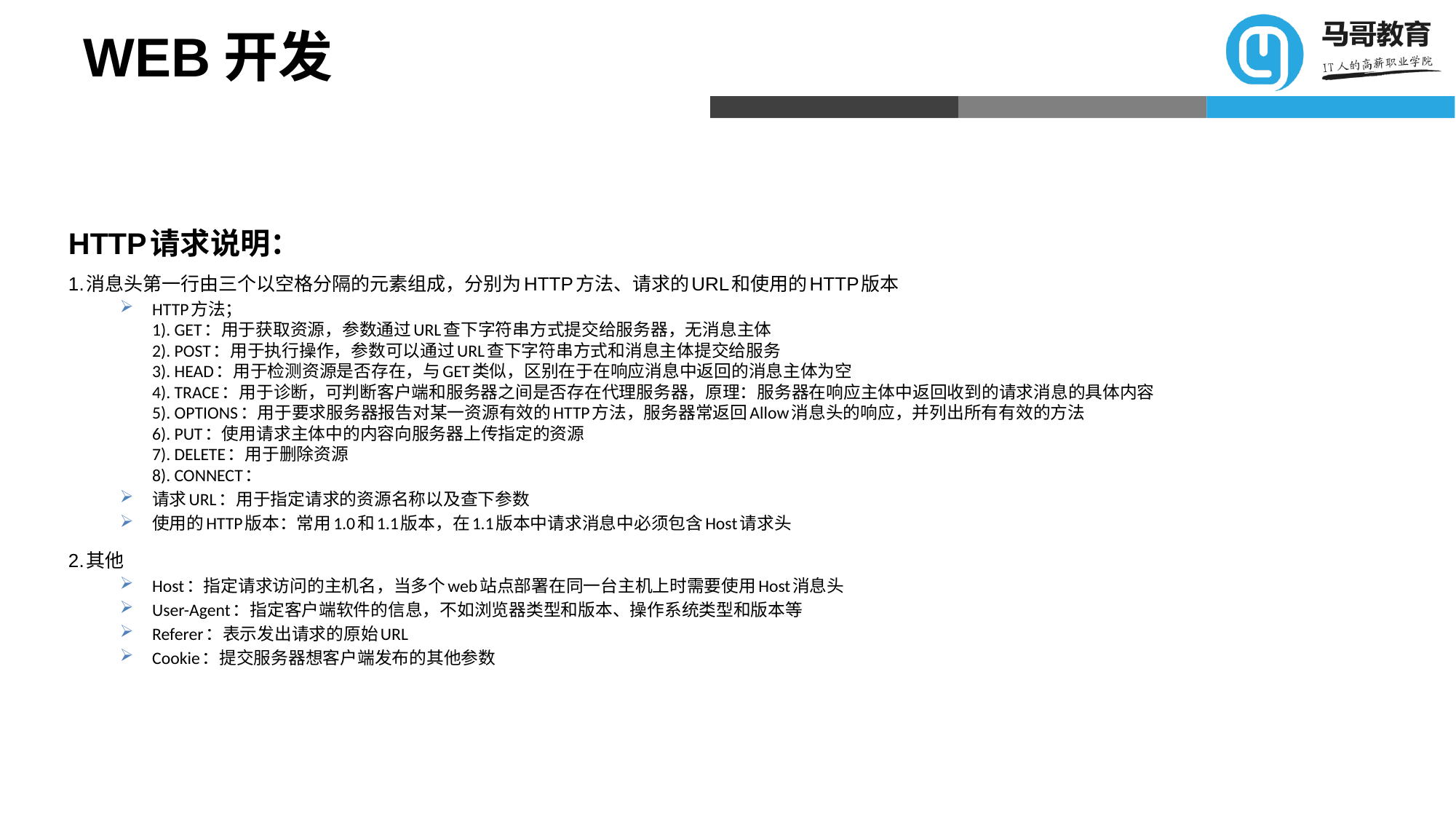

# WEB开发
HTTP请求说明：
1.消息头第一行由三个以空格分隔的元素组成，分别为HTTP方法、请求的URL和使用的HTTP版本
HTTP方法；
1). GET：用于获取资源，参数通过URL查下字符串方式提交给服务器，无消息主体
2). POST：用于执行操作，参数可以通过URL查下字符串方式和消息主体提交给服务
3). HEAD：用于检测资源是否存在，与GET类似，区别在于在响应消息中返回的消息主体为空
4). TRACE：用于诊断，可判断客户端和服务器之间是否存在代理服务器，原理：服务器在响应主体中返回收到的请求消息的具体内容
5). OPTIONS：用于要求服务器报告对某一资源有效的HTTP方法，服务器常返回Allow消息头的响应，并列出所有有效的方法
6). PUT：使用请求主体中的内容向服务器上传指定的资源
7). DELETE：用于删除资源
8). CONNECT：
请求URL：用于指定请求的资源名称以及查下参数
使用的HTTP版本：常用1.0和1.1版本，在1.1版本中请求消息中必须包含Host请求头
2.其他
Host：指定请求访问的主机名，当多个web站点部署在同一台主机上时需要使用Host消息头
User-Agent：指定客户端软件的信息，不如浏览器类型和版本、操作系统类型和版本等
Referer：表示发出请求的原始URL
Cookie：提交服务器想客户端发布的其他参数